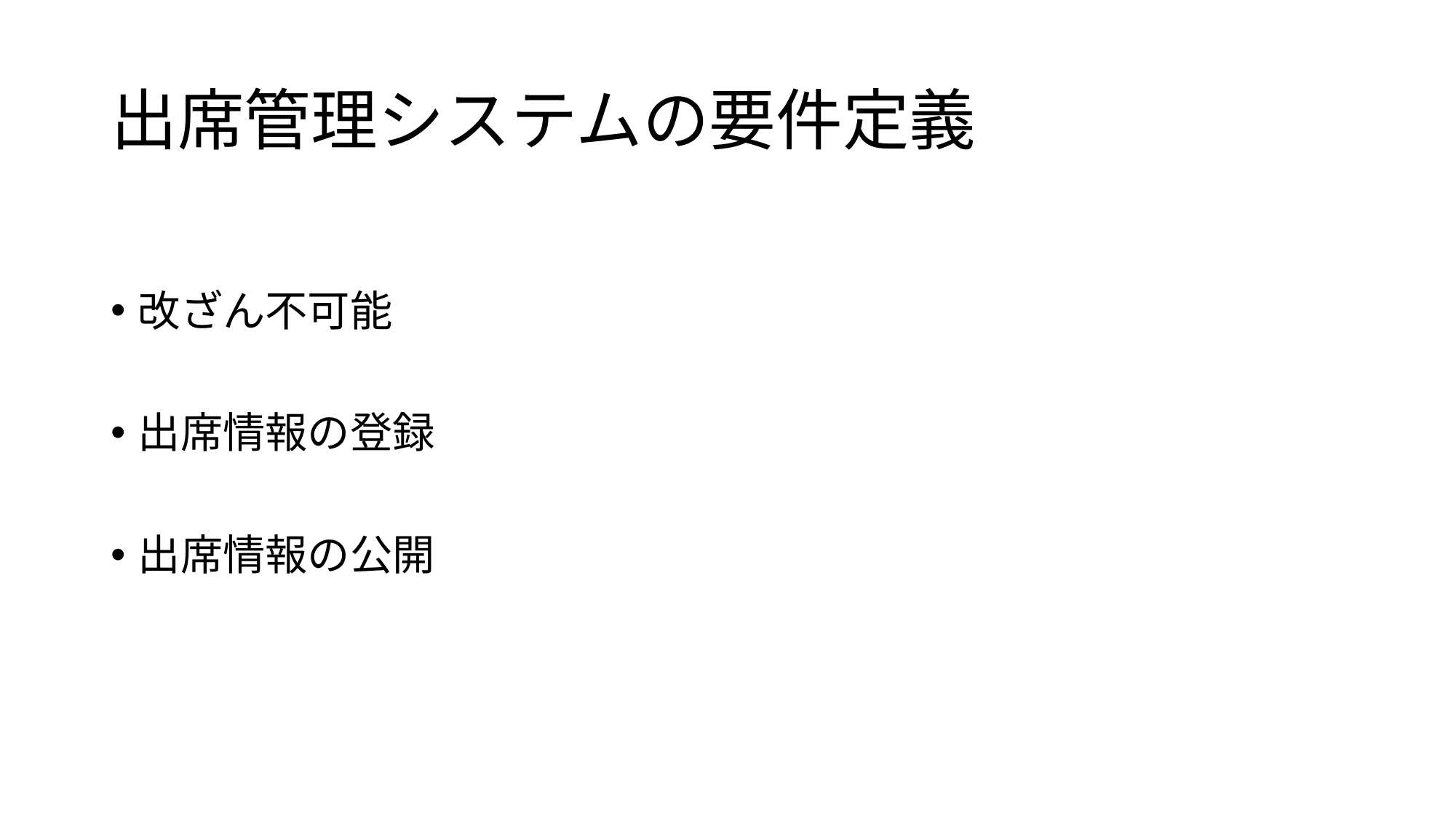

# 出席管理システムの要件定義

改ざん不可能

出席情報の登録

出席情報の公開